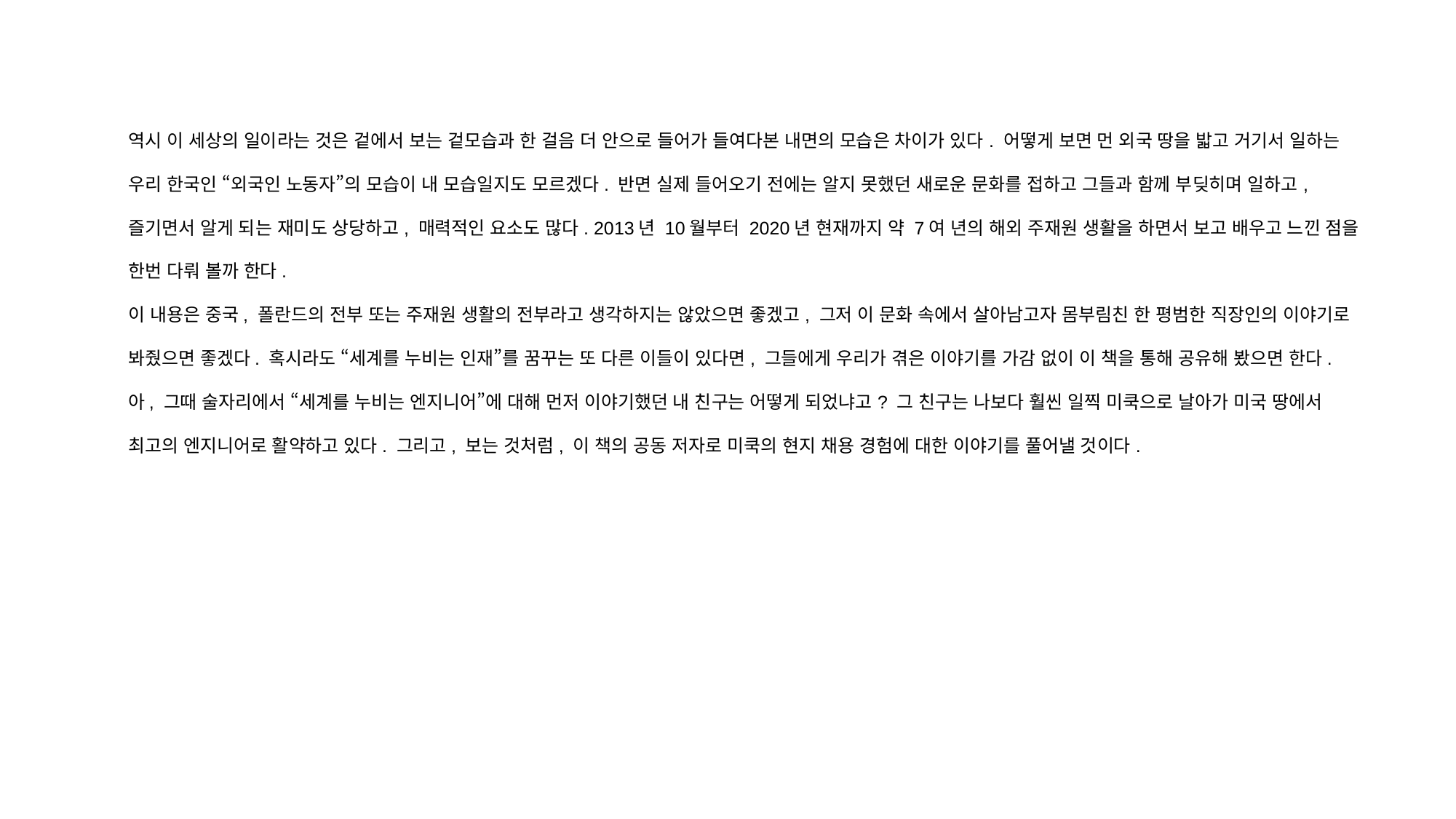

역시 이 세상의 일이라는 것은 겉에서 보는 겉모습과 한 걸음 더 안으로 들어가 들여다본 내면의 모습은 차이가 있다. 어떻게 보면 먼 외국 땅을 밟고 거기서 일하는 우리 한국인 “외국인 노동자”의 모습이 내 모습일지도 모르겠다. 반면 실제 들어오기 전에는 알지 못했던 새로운 문화를 접하고 그들과 함께 부딪히며 일하고, 즐기면서 알게 되는 재미도 상당하고, 매력적인 요소도 많다. 2013년 10월부터 2020년 현재까지 약 7여 년의 해외 주재원 생활을 하면서 보고 배우고 느낀 점을 한번 다뤄 볼까 한다.
이 내용은 중국, 폴란드의 전부 또는 주재원 생활의 전부라고 생각하지는 않았으면 좋겠고, 그저 이 문화 속에서 살아남고자 몸부림친 한 평범한 직장인의 이야기로 봐줬으면 좋겠다. 혹시라도 “세계를 누비는 인재”를 꿈꾸는 또 다른 이들이 있다면, 그들에게 우리가 겪은 이야기를 가감 없이 이 책을 통해 공유해 봤으면 한다.
아, 그때 술자리에서 “세계를 누비는 엔지니어”에 대해 먼저 이야기했던 내 친구는 어떻게 되었냐고? 그 친구는 나보다 훨씬 일찍 미쿡으로 날아가 미국 땅에서 최고의 엔지니어로 활약하고 있다. 그리고, 보는 것처럼, 이 책의 공동 저자로 미쿡의 현지 채용 경험에 대한 이야기를 풀어낼 것이다.